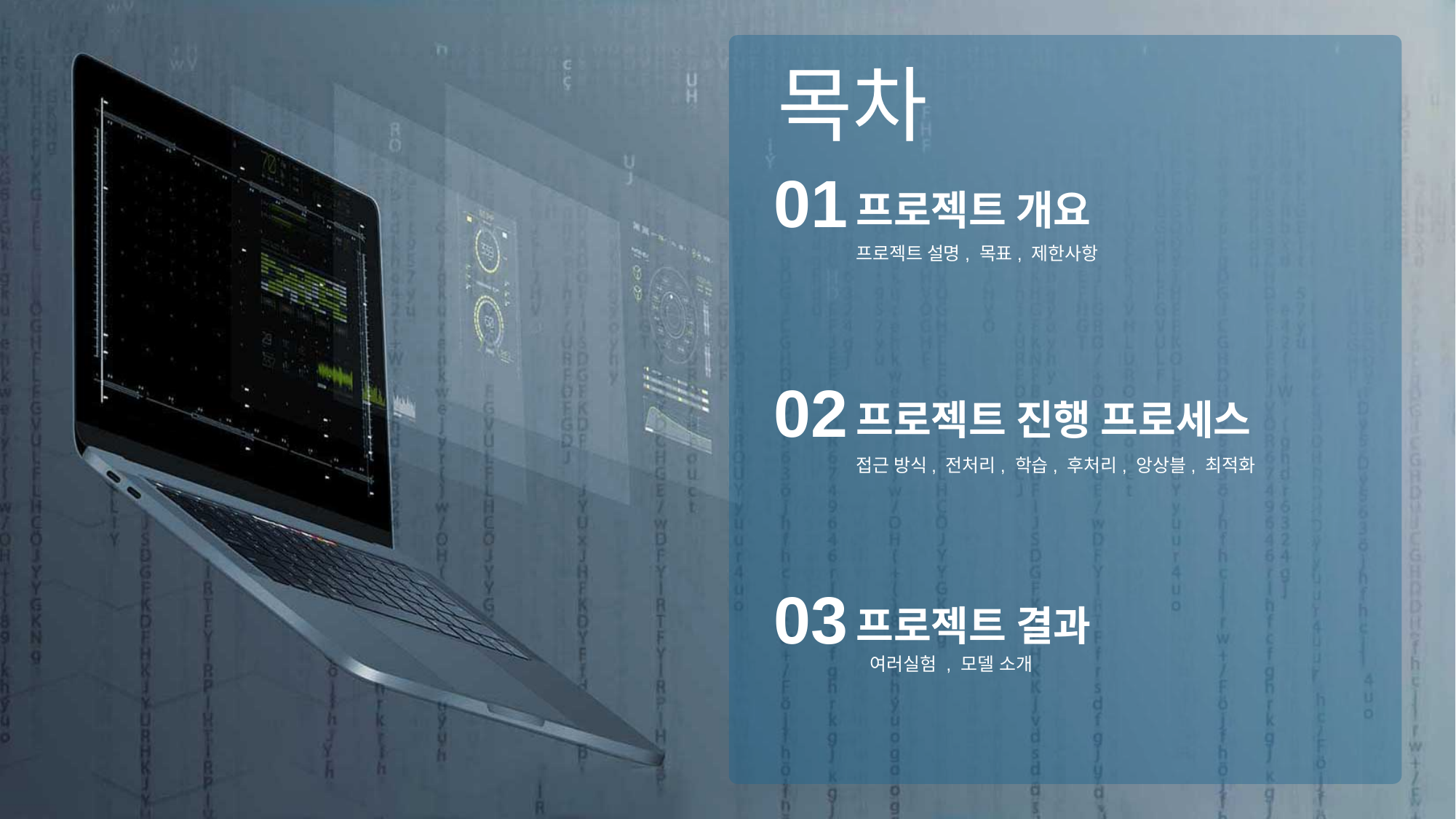

목차
01
프로젝트 개요
프로젝트 설명, 목표, 제한사항
02
프로젝트 진행 프로세스
접근 방식, 전처리, 학습, 후처리, 앙상블, 최적화
03
프로젝트 결과
여러실험 , 모델 소개